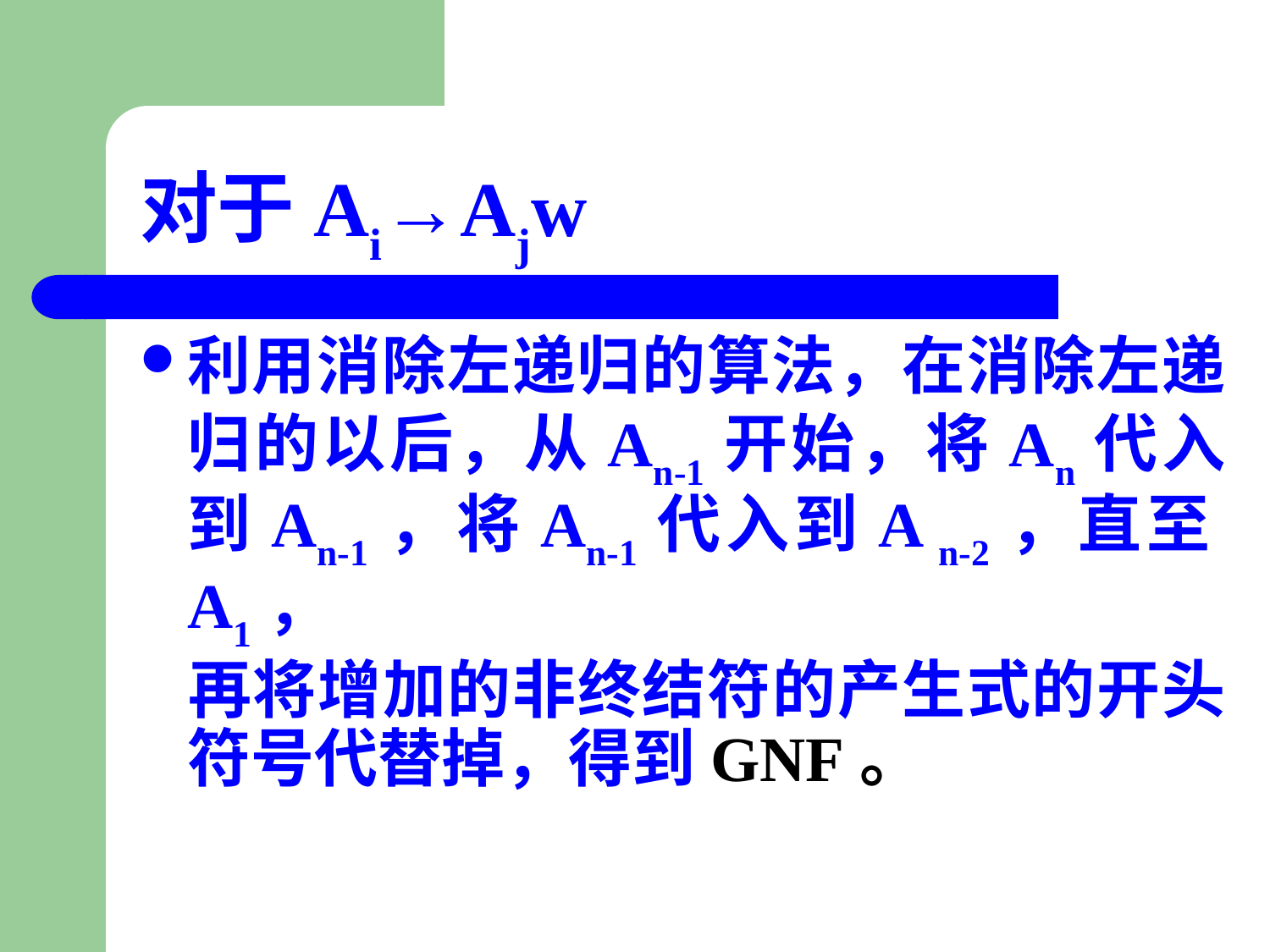

# 对于Ai→Ajw
利用消除左递归的算法，在消除左递归的以后，从An-1开始，将An代入到An-1，将An-1代入到A n-2，直至A1，
  再将增加的非终结符的产生式的开头符号代替掉，得到GNF。